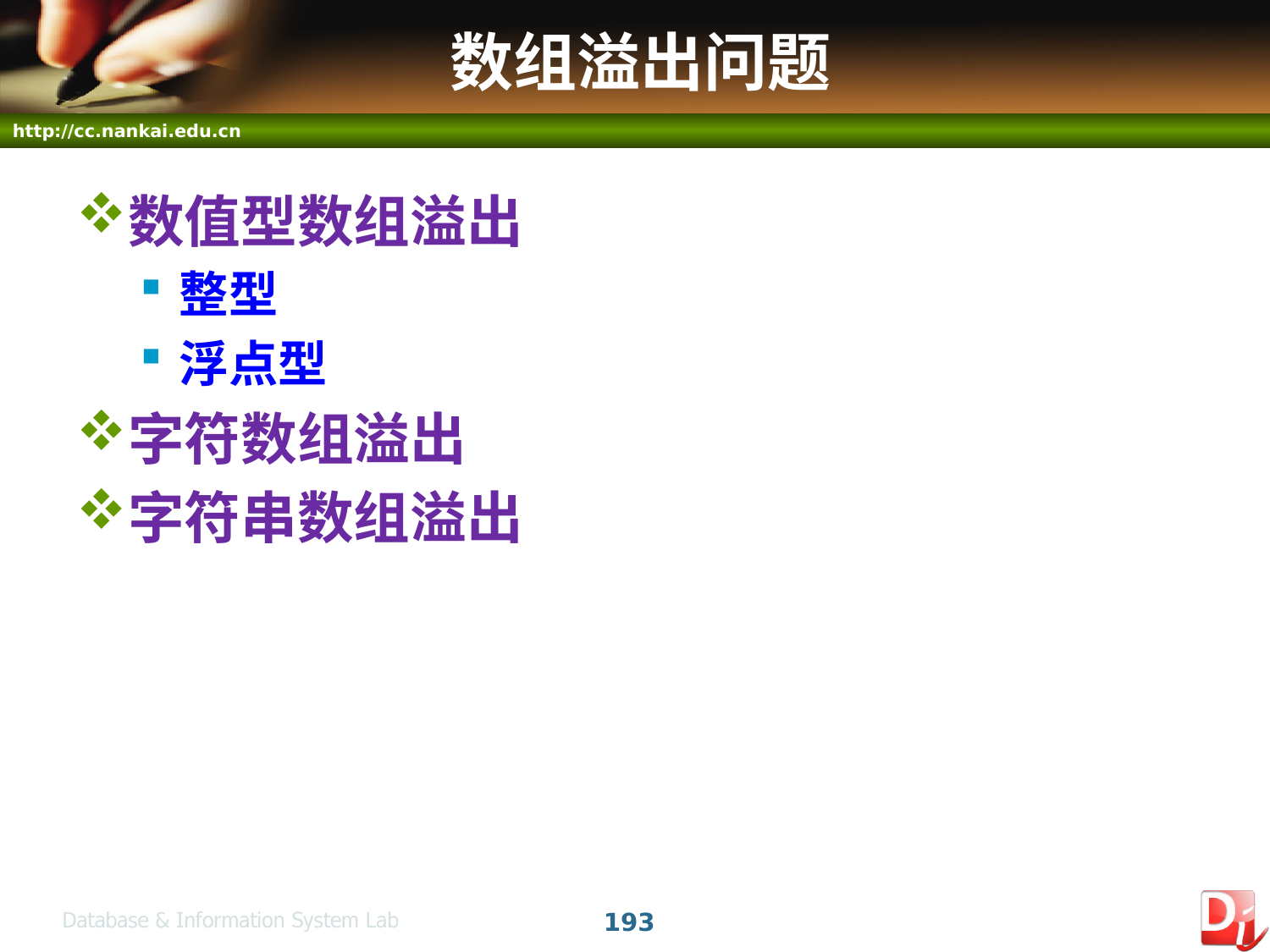

# 数组溢出问题
数值型数组溢出
整型
浮点型
字符数组溢出
字符串数组溢出
193
Database & Information System Lab